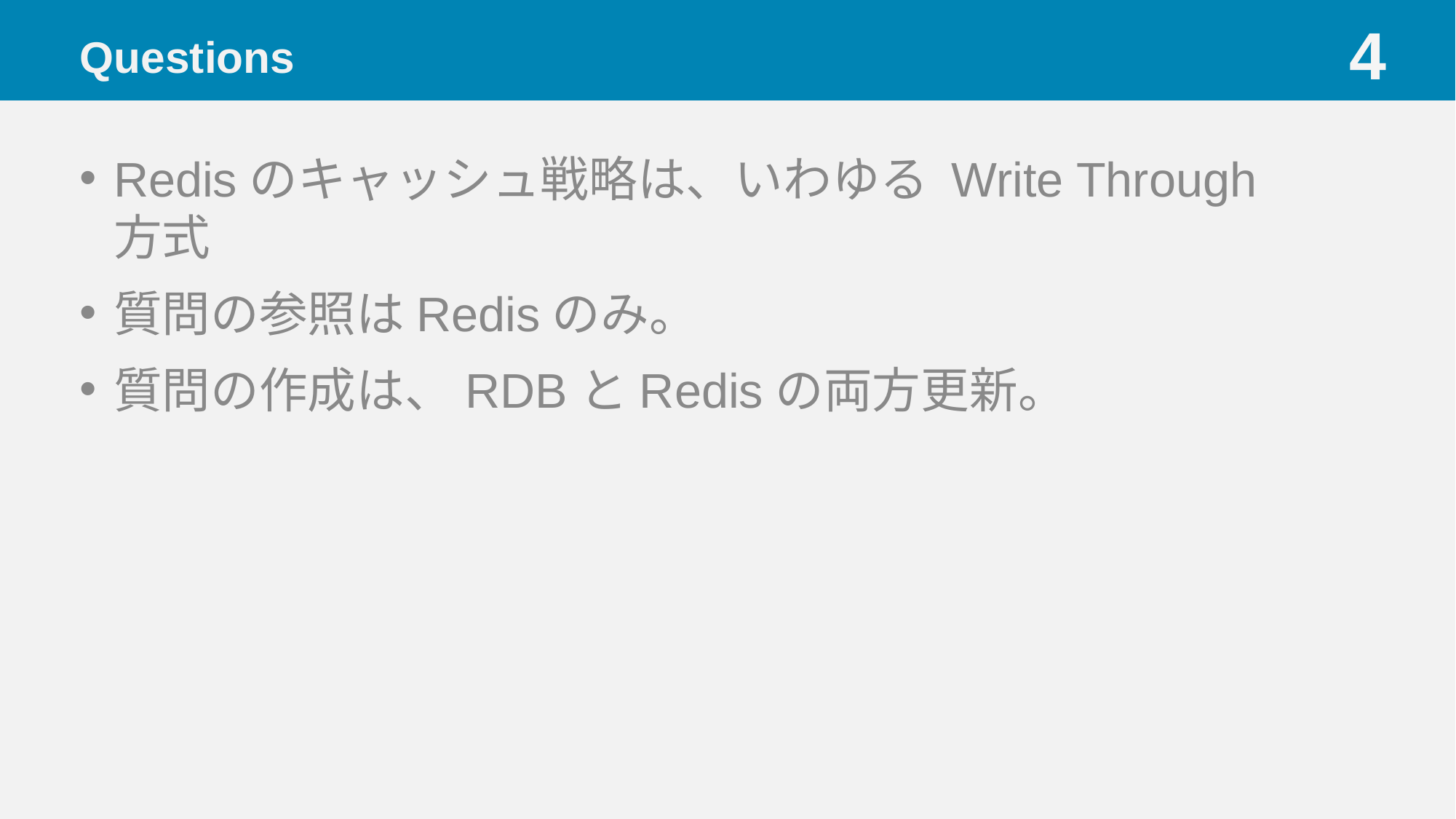

# Questions
4
Redisのキャッシュ戦略は、いわゆる Write Through方式
質問の参照はRedisのみ。
質問の作成は、RDBとRedisの両方更新。